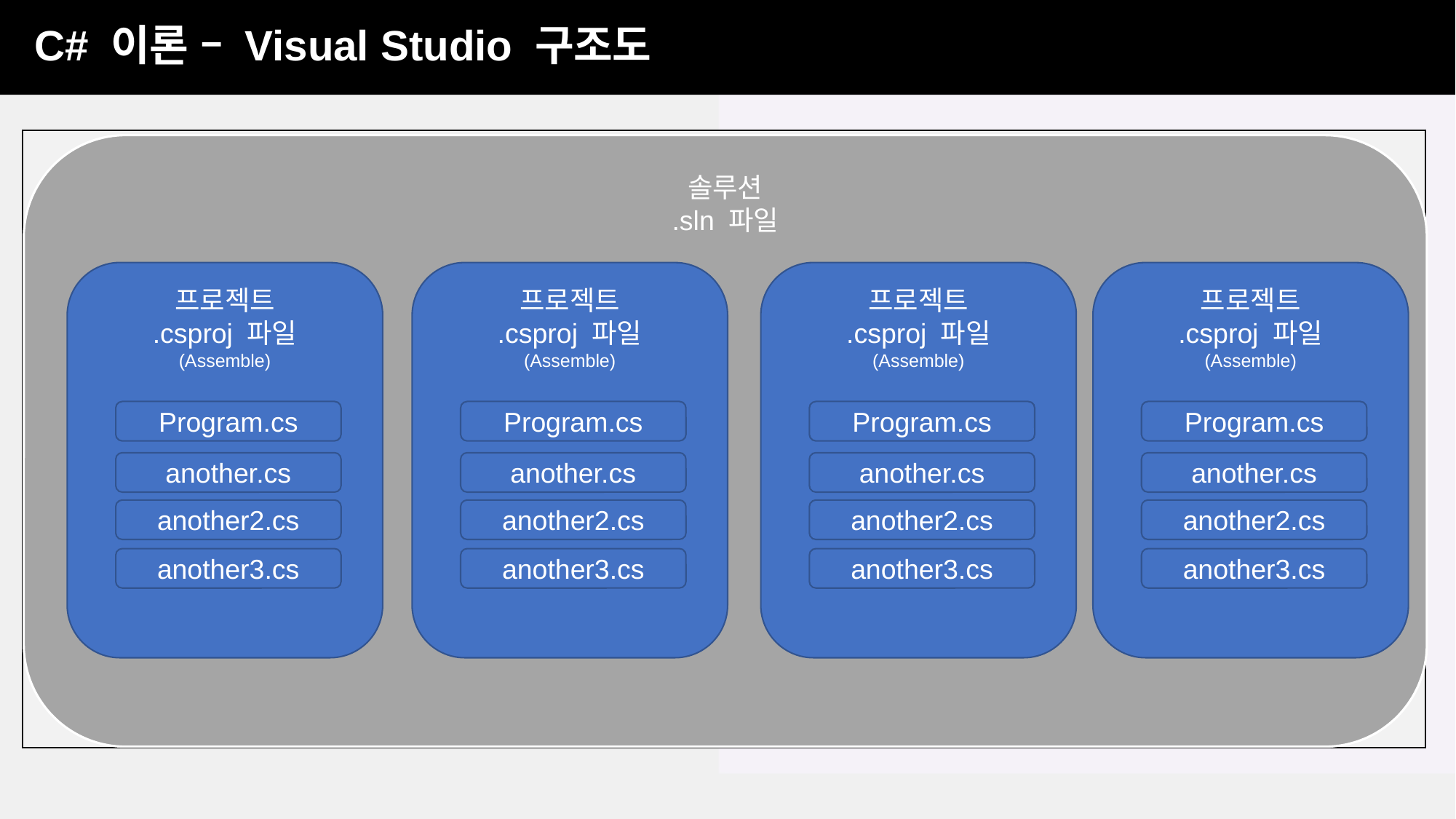

C# 이론 – Visual Studio 구조도
솔루션
.sln 파일
프로젝트
.csproj 파일
(Assemble)
프로젝트
.csproj 파일
(Assemble)
프로젝트
.csproj 파일
(Assemble)
프로젝트
.csproj 파일
(Assemble)
Program.cs
Program.cs
Program.cs
Program.cs
another.cs
another.cs
another.cs
another.cs
another2.cs
another2.cs
another2.cs
another2.cs
another3.cs
another3.cs
another3.cs
another3.cs